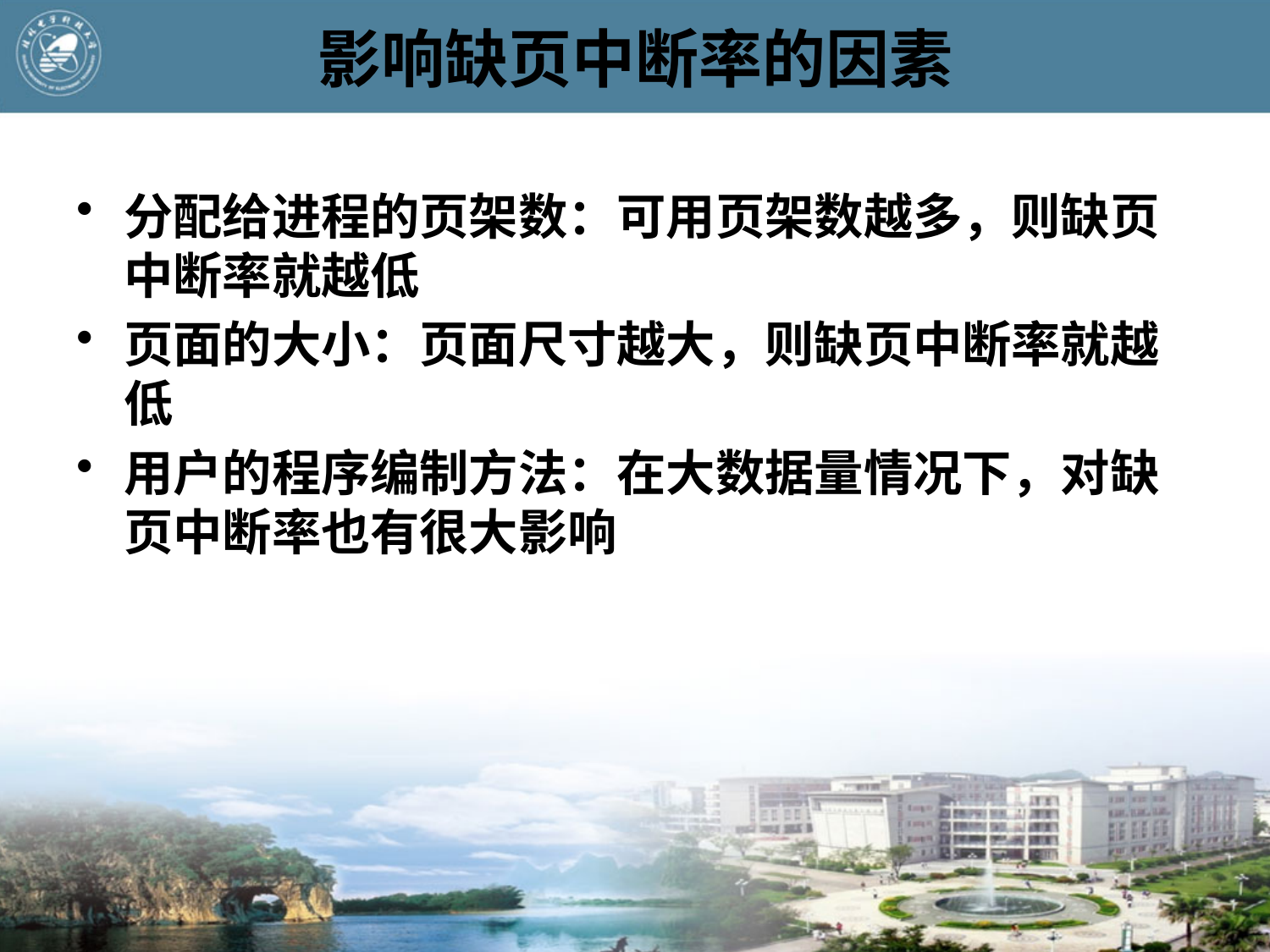

# 影响缺页中断率的因素
分配给进程的页架数：可用页架数越多，则缺页中断率就越低
页面的大小：页面尺寸越大，则缺页中断率就越低
用户的程序编制方法：在大数据量情况下，对缺页中断率也有很大影响